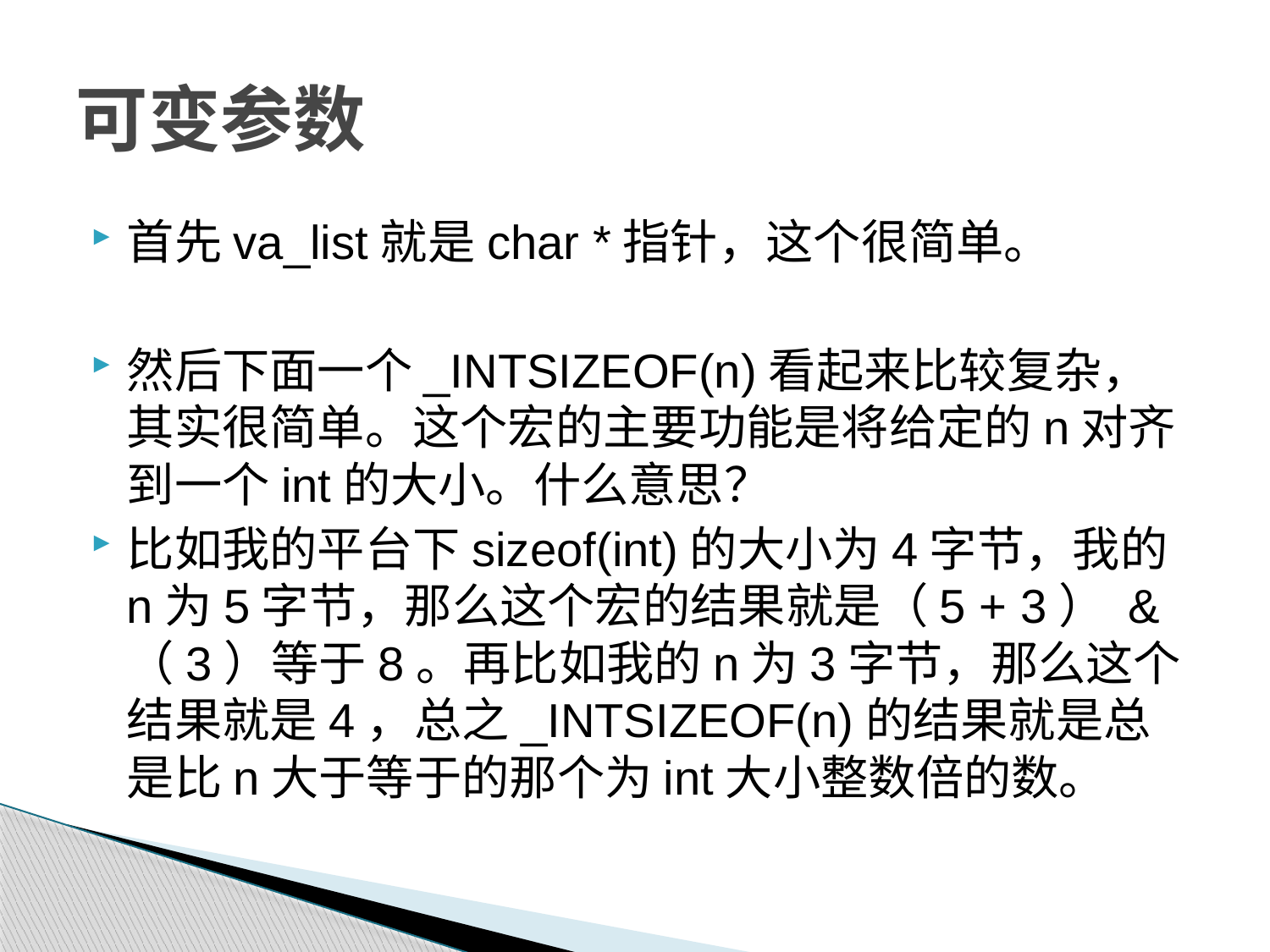

# 可变参数
首先va_list就是char *指针，这个很简单。

然后下面一个_INTSIZEOF(n)看起来比较复杂，其实很简单。这个宏的主要功能是将给定的n对齐到一个int的大小。什么意思？
比如我的平台下sizeof(int)的大小为4字节，我的n为5字节，那么这个宏的结果就是（5 + 3） & （3）等于8。再比如我的n为3字节，那么这个结果就是4，总之_INTSIZEOF(n)的结果就是总是比n大于等于的那个为int大小整数倍的数。